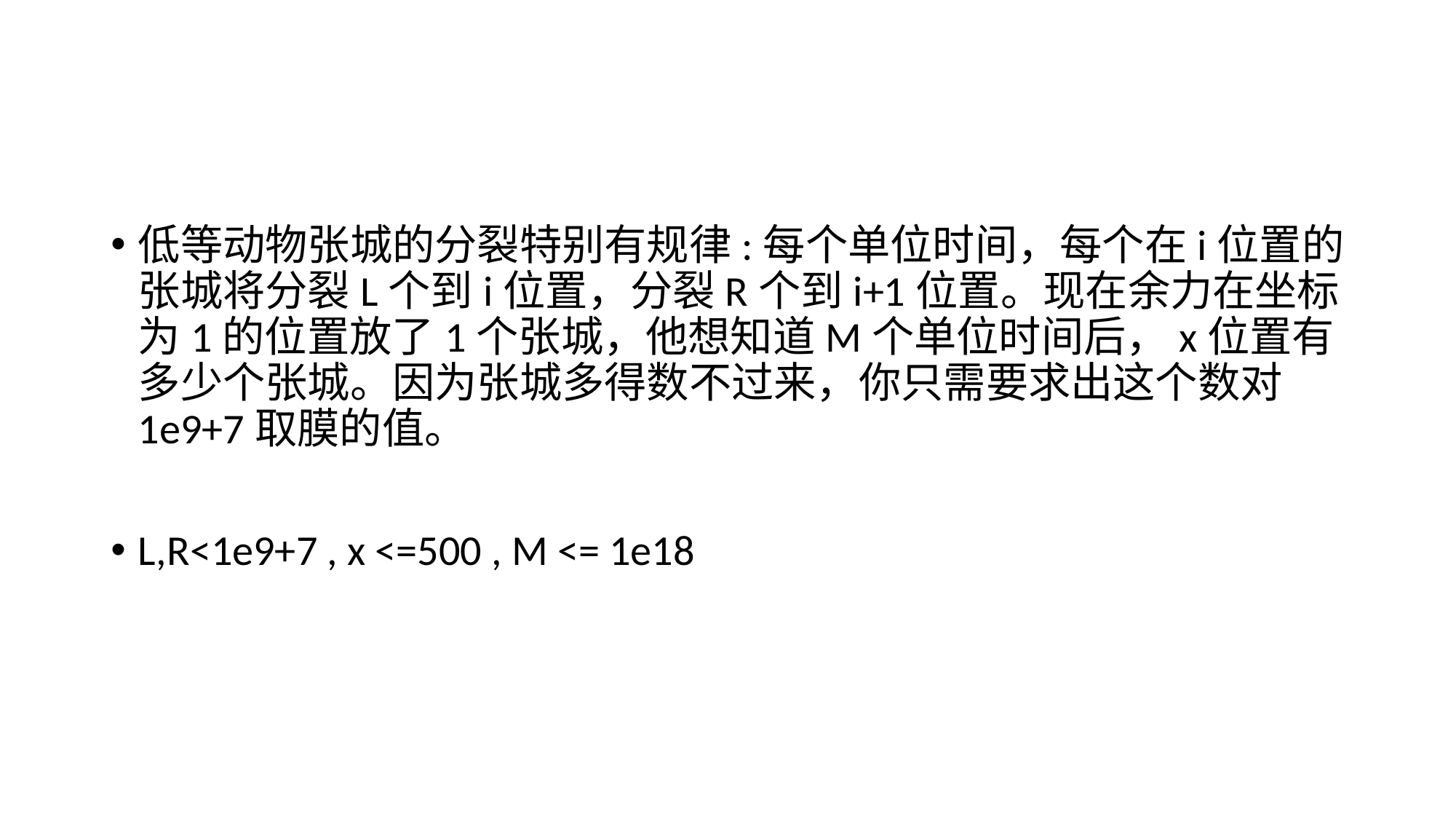

#
低等动物张城的分裂特别有规律:每个单位时间，每个在i位置的张城将分裂L个到i位置，分裂R个到i+1位置。现在余力在坐标为1的位置放了1个张城，他想知道M个单位时间后，x位置有多少个张城。因为张城多得数不过来，你只需要求出这个数对1e9+7取膜的值。

L,R<1e9+7 , x <=500 , M <= 1e18